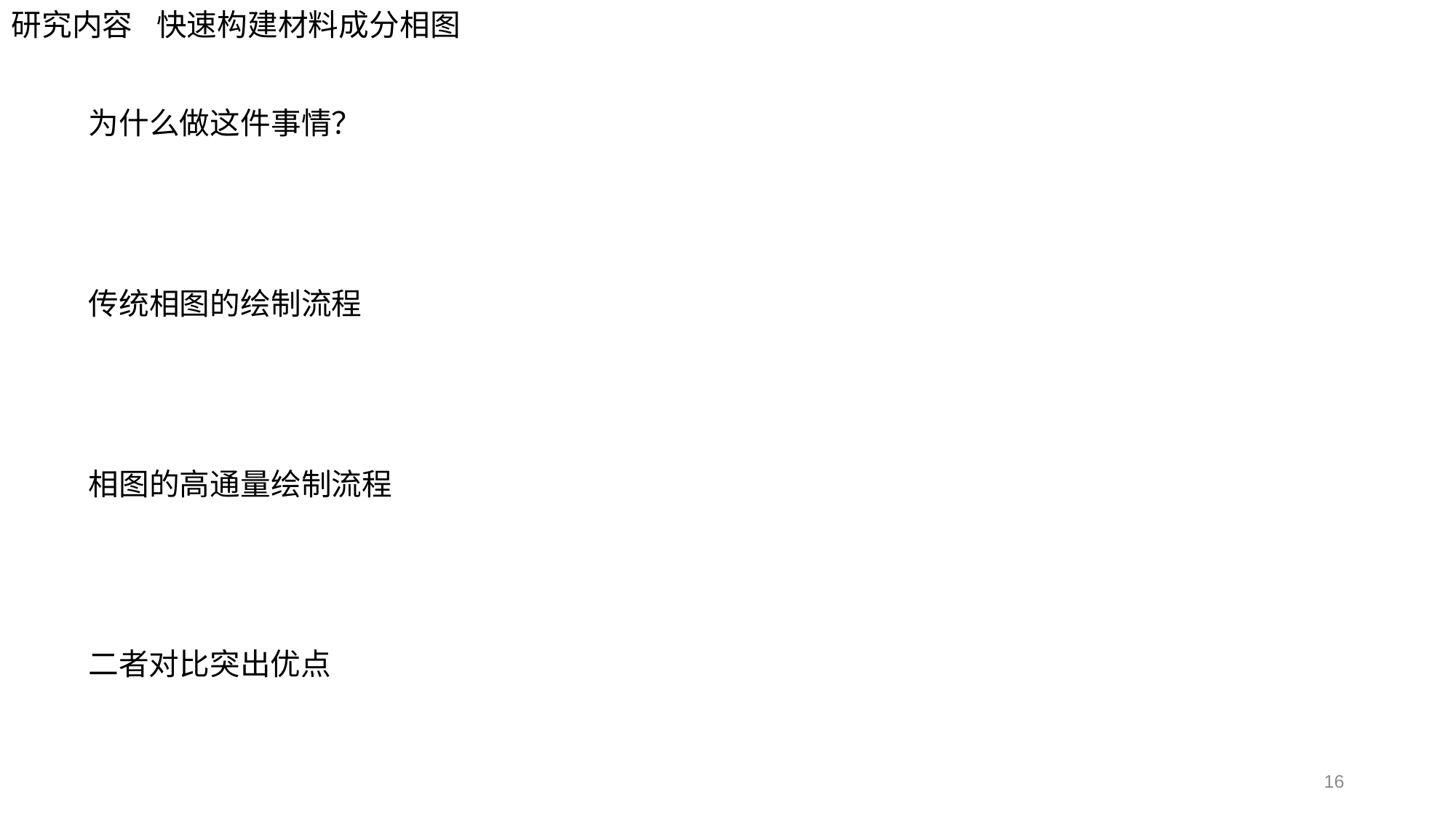

研究内容
快速构建材料成分相图
为什么做这件事情？
传统相图的绘制流程
相图的高通量绘制流程
二者对比突出优点
16